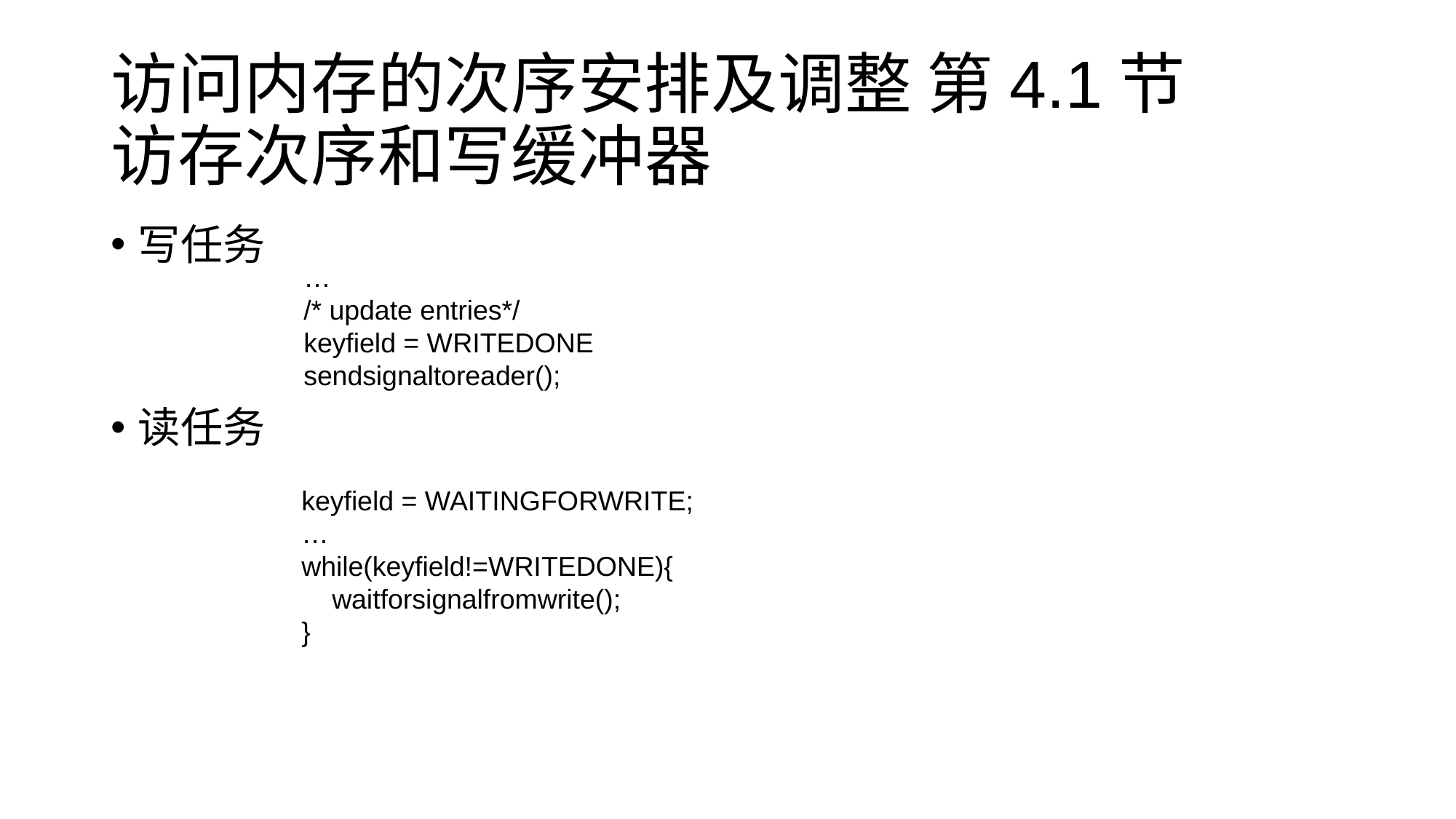

# 访问内存的次序安排及调整 第4.1节 访存次序和写缓冲器
写任务

读任务
…
/* update entries*/
keyfield = WRITEDONE
sendsignaltoreader();
keyfield = WAITINGFORWRITE;
…
while(keyfield!=WRITEDONE){
    waitforsignalfromwrite();
}